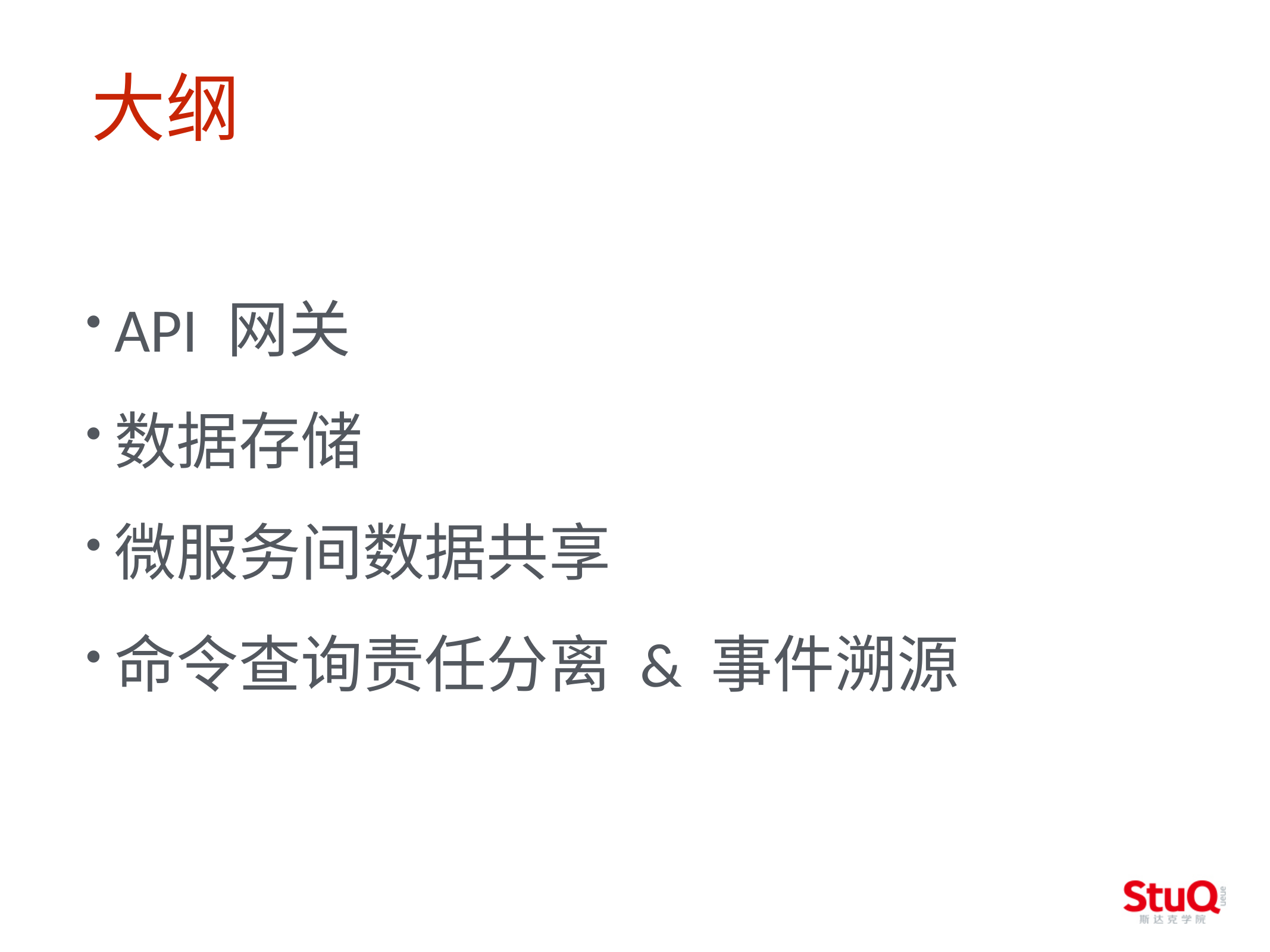

大纲
API 网关
数据存储
微服务间数据共享
命令查询责任分离 & 事件溯源